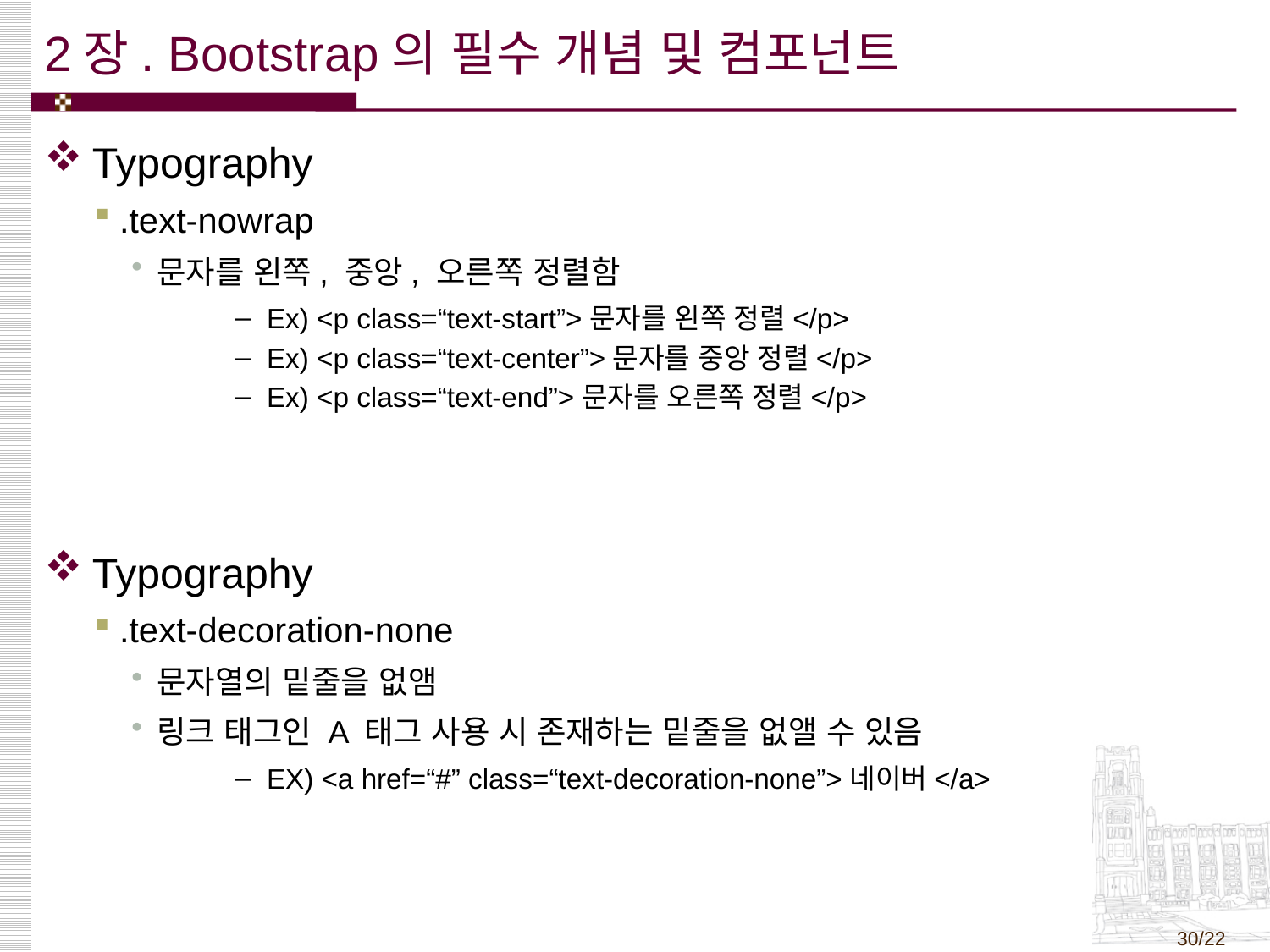

# 2장. Bootstrap의 필수 개념 및 컴포넌트
Typography
.text-nowrap
문자를 왼쪽, 중앙, 오른쪽 정렬함
Ex) <p class=“text-start”>문자를 왼쪽 정렬</p>
Ex) <p class=“text-center”>문자를 중앙 정렬</p>
Ex) <p class=“text-end”>문자를 오른쪽 정렬</p>
Typography
.text-decoration-none
문자열의 밑줄을 없앰
링크 태그인 A 태그 사용 시 존재하는 밑줄을 없앨 수 있음
EX) <a href=“#” class=“text-decoration-none”>네이버</a>